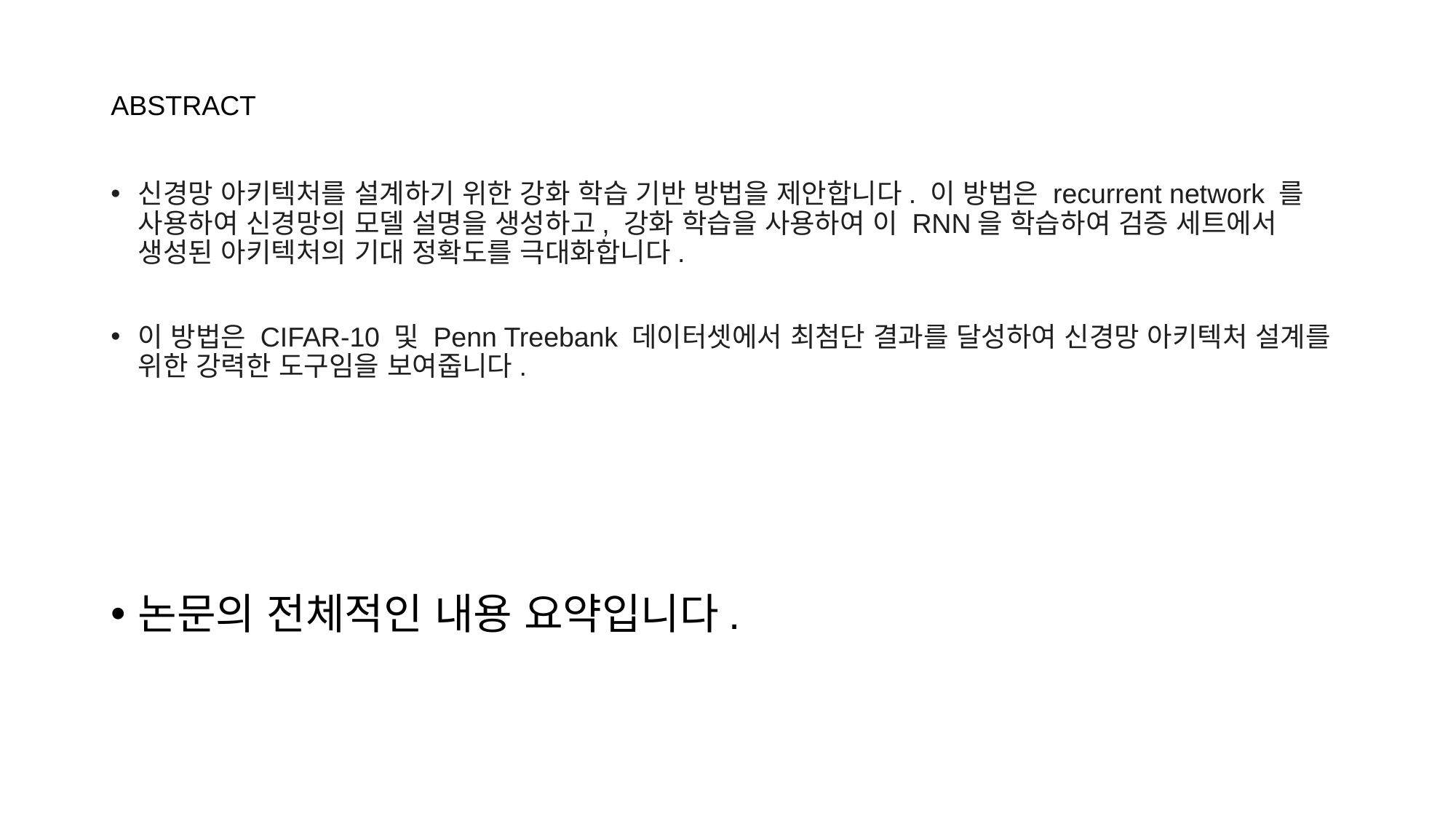

# ABSTRACT
신경망 아키텍처를 설계하기 위한 강화 학습 기반 방법을 제안합니다. 이 방법은 recurrent network 를 사용하여 신경망의 모델 설명을 생성하고, 강화 학습을 사용하여 이 RNN을 학습하여 검증 세트에서 생성된 아키텍처의 기대 정확도를 극대화합니다.
이 방법은 CIFAR-10 및 Penn Treebank 데이터셋에서 최첨단 결과를 달성하여 신경망 아키텍처 설계를 위한 강력한 도구임을 보여줍니다.

논문의 전체적인 내용 요약입니다.